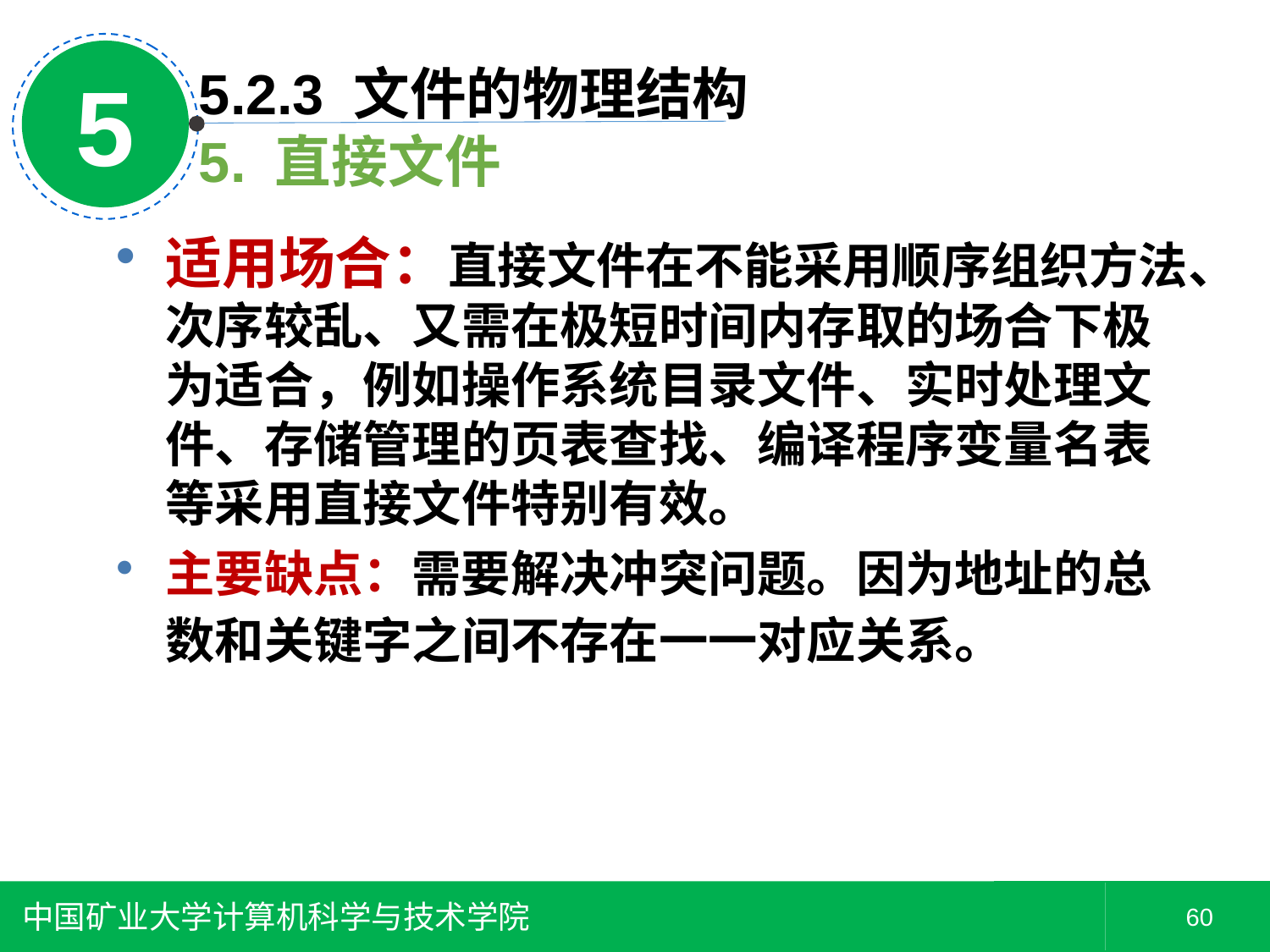

5
5.2.3 文件的物理结构
5. 直接文件

适用场合：直接文件在不能采用顺序组织方法、次序较乱、又需在极短时间内存取的场合下极为适合，例如操作系统目录文件、实时处理文件、存储管理的页表查找、编译程序变量名表等采用直接文件特别有效。
主要缺点：需要解决冲突问题。因为地址的总数和关键字之间不存在一一对应关系。